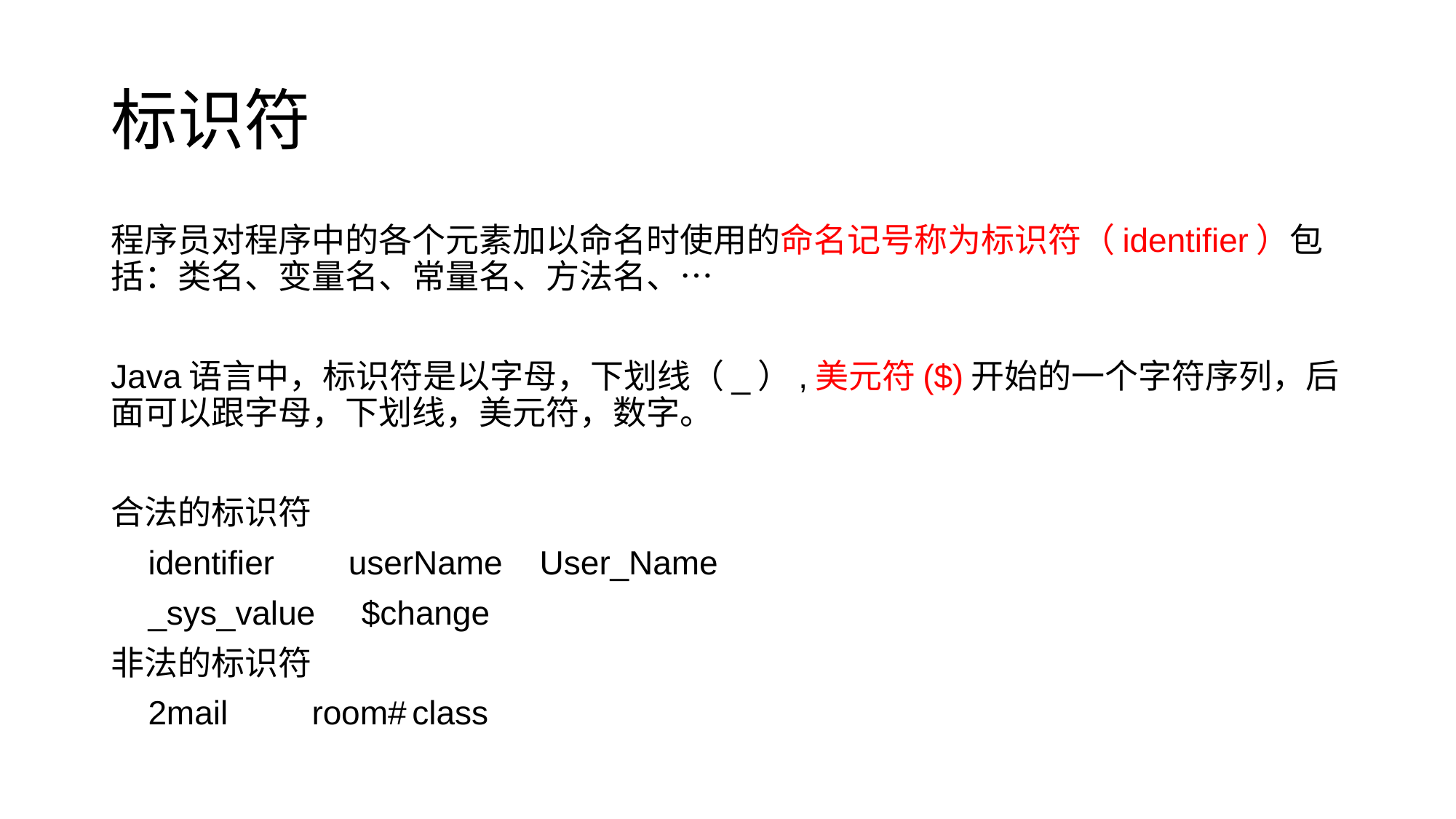

# 标识符
程序员对程序中的各个元素加以命名时使用的命名记号称为标识符（identifier）包括：类名、变量名、常量名、方法名、…

Java语言中，标识符是以字母，下划线（_）,美元符($)开始的一个字符序列，后面可以跟字母，下划线，美元符，数字。

合法的标识符
    identifier        userName    User_Name
    _sys_value     $change
非法的标识符
    2mail	room#	class